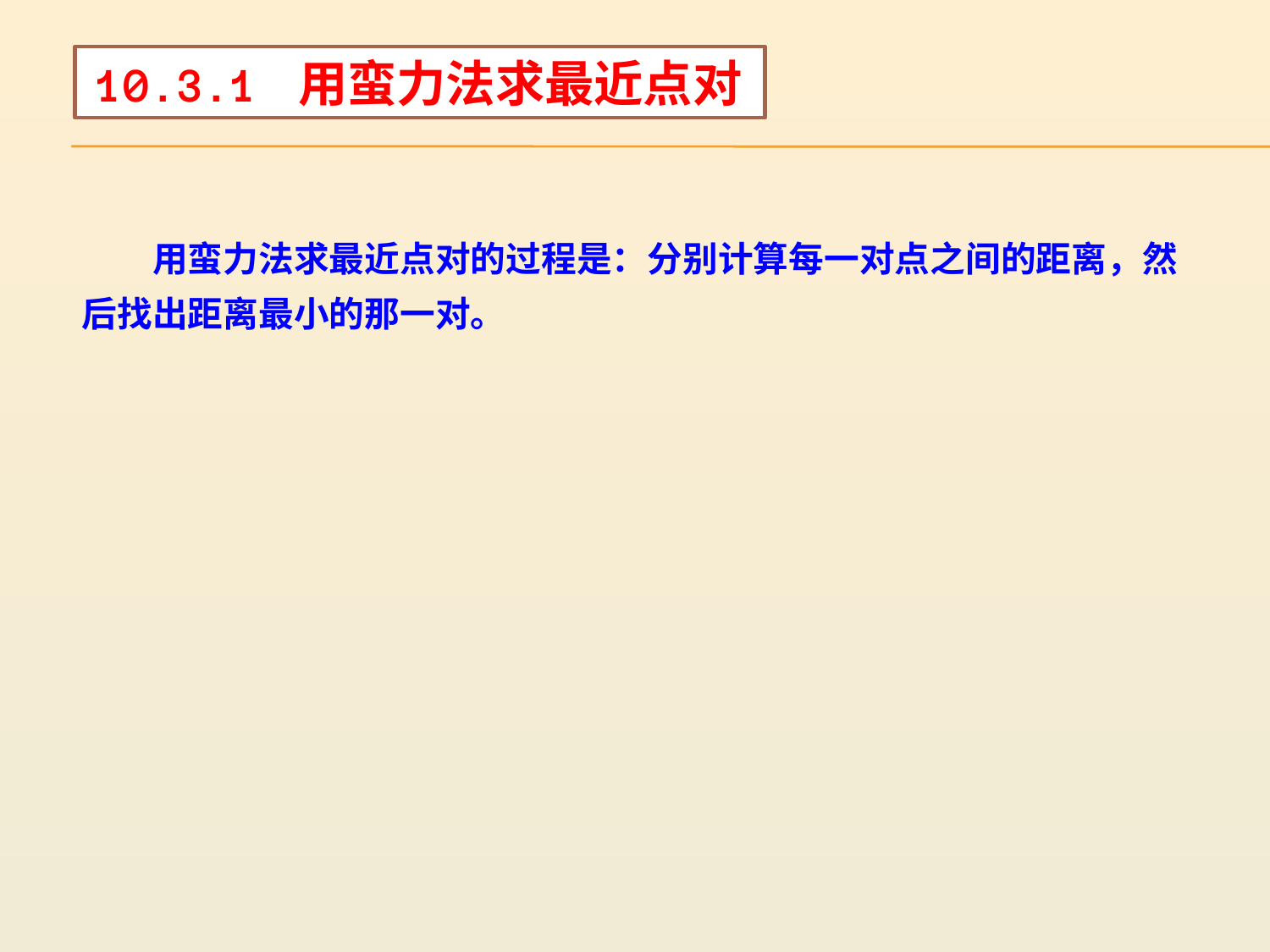

10.3.1 用蛮力法求最近点对
　　用蛮力法求最近点对的过程是：分别计算每一对点之间的距离，然后找出距离最小的那一对。